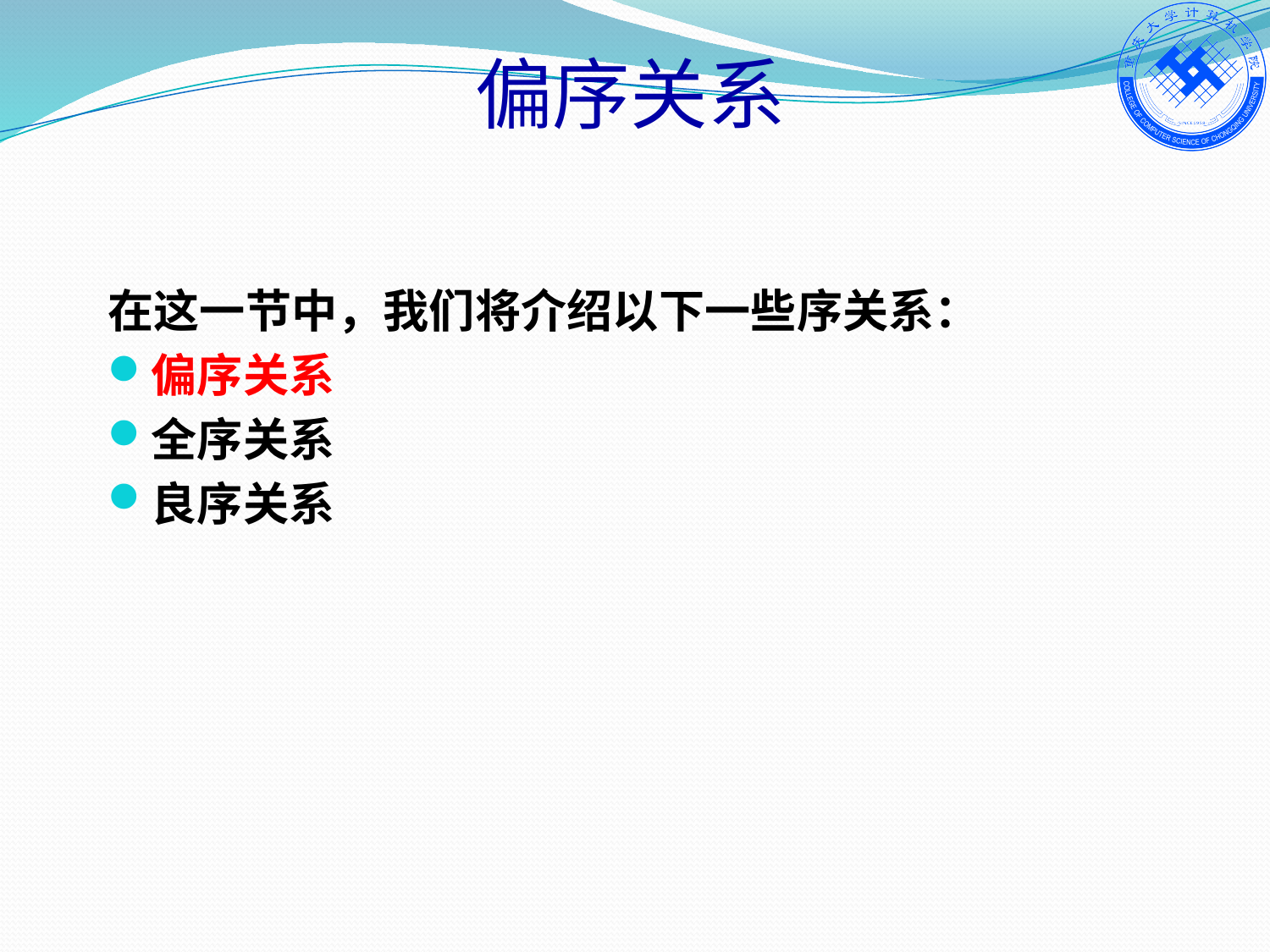

偏序关系
在这一节中，我们将介绍以下一些序关系：
偏序关系
全序关系
良序关系